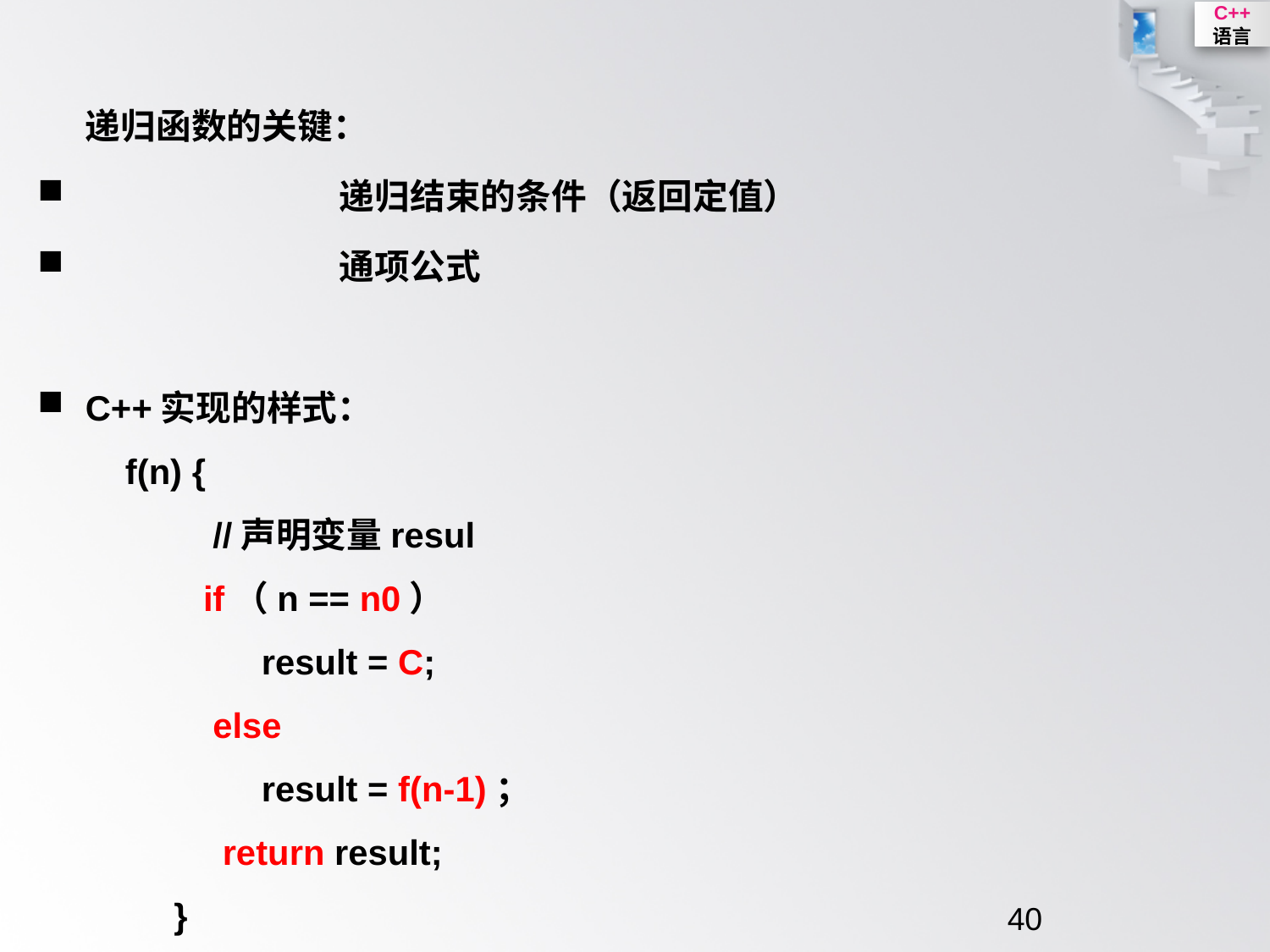

递归函数的关键：
		递归结束的条件（返回定值）
		通项公式

C++实现的样式：
         f(n) {
                  //声明变量resul
                 if（n == n0）
                       result = C;
                  else
                       result = f(n-1)；
                   return result;
              }
40